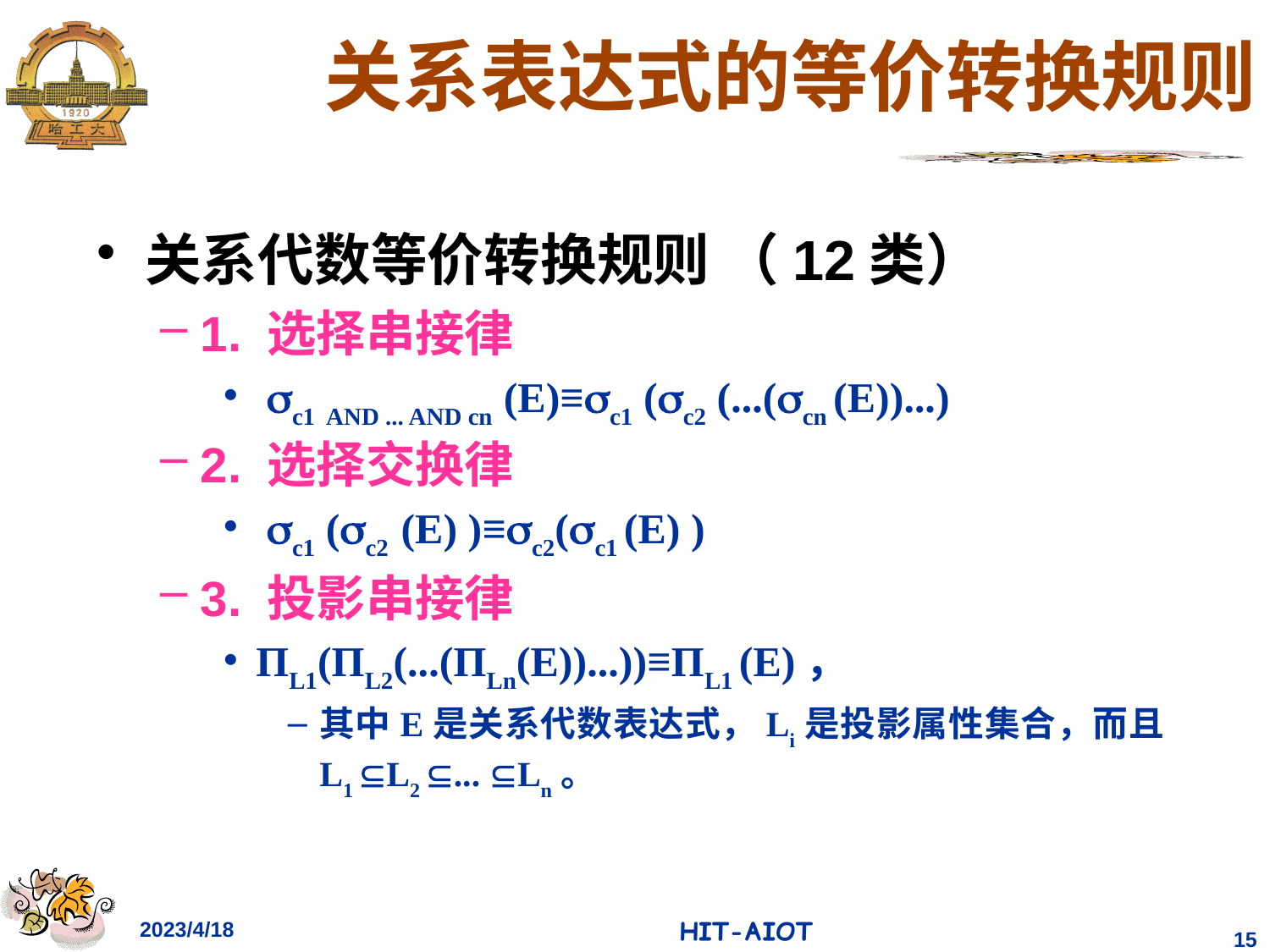

# 关系表达式的等价转换规则
关系代数等价转换规则 （12类）
1. 选择串接律
 σc1  AND ... AND cn (E)≡σc1 (σc2 (...(σcn (E))...)
2. 选择交换律
 σc1 (σc2  (E) )≡σc2(σc1 (E) )
3. 投影串接律
ΠL1(ΠL2(...(ΠLn(E))...))≡ΠL1 (E)，
其中E是关系代数表达式，Li是投影属性集合，而且L1 ⊆L2 ⊆... ⊆Ln。
2023/4/18
HIT-AIOT
15